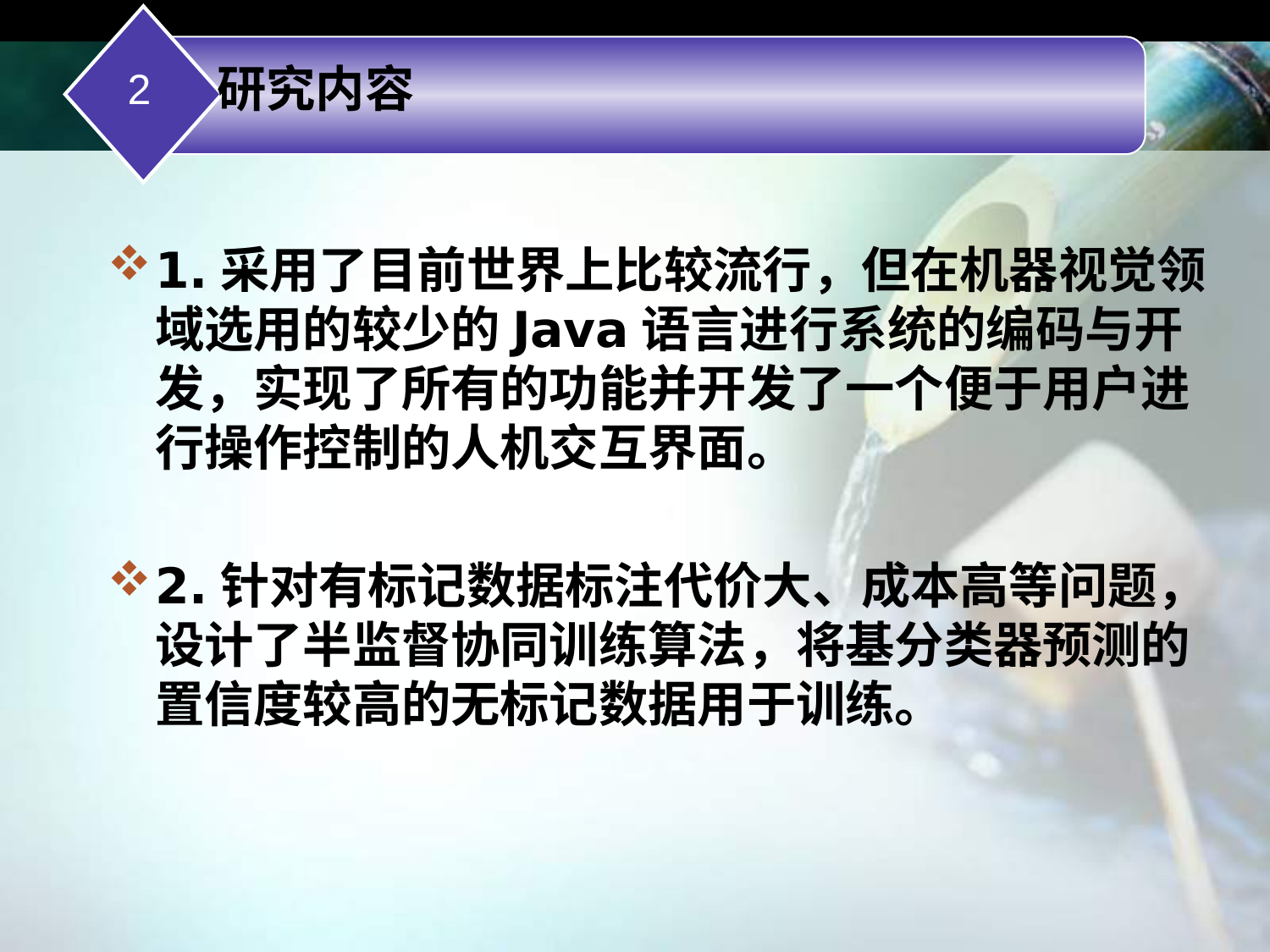

研究内容
2
1.采用了目前世界上比较流行，但在机器视觉领域选用的较少的Java语言进行系统的编码与开发，实现了所有的功能并开发了一个便于用户进行操作控制的人机交互界面。

2.针对有标记数据标注代价大、成本高等问题，设计了半监督协同训练算法，将基分类器预测的置信度较高的无标记数据用于训练。